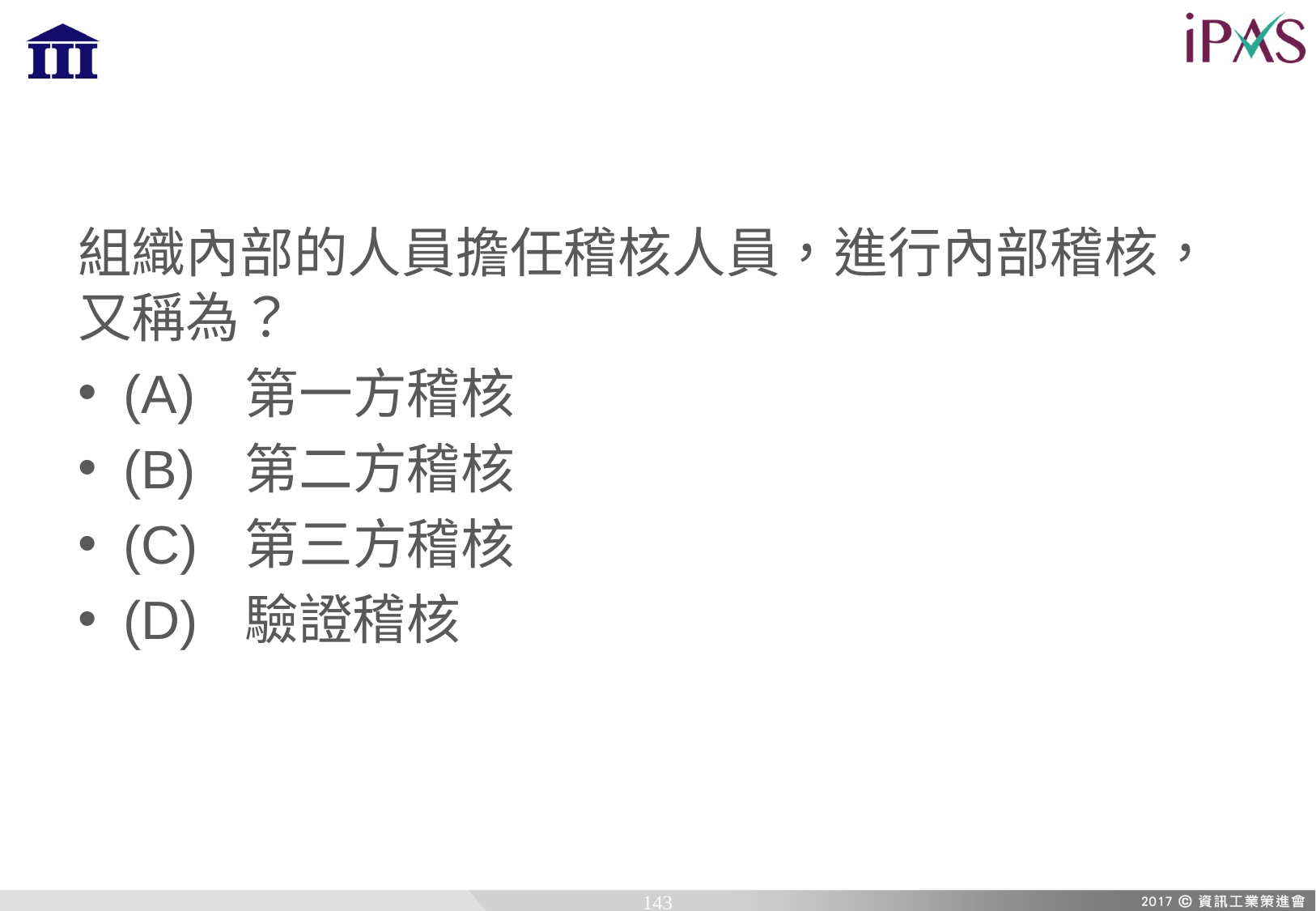

組織內部的人員擔任稽核人員，進行內部稽核，又稱為？
(A)	第一方稽核
(B)	第二方稽核
(C)	第三方稽核
(D)	驗證稽核
143